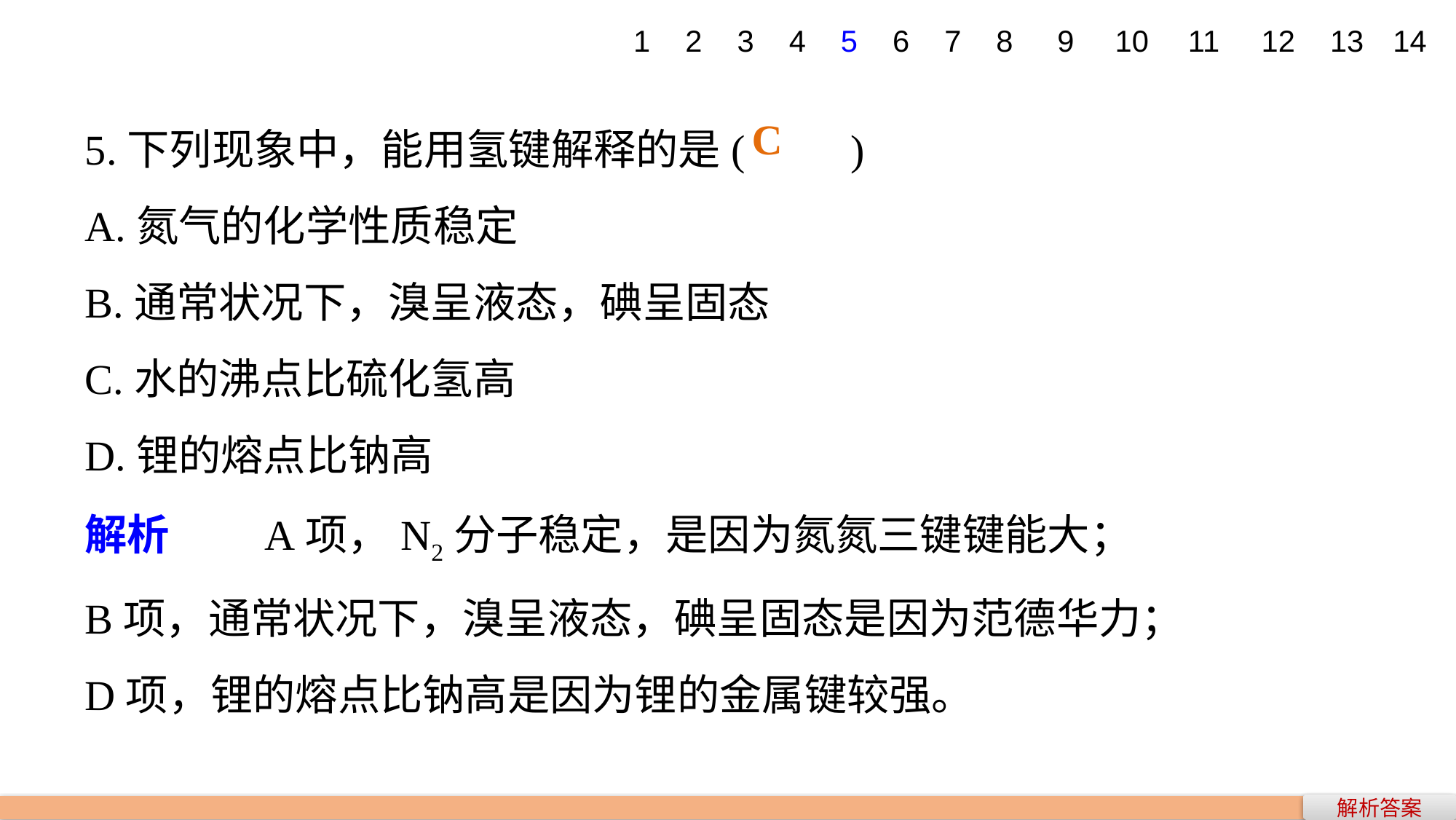

1
2
3
4
5
6
7
8
9
10
11
12
13
14
5.下列现象中，能用氢键解释的是(　　)
A.氮气的化学性质稳定
B.通常状况下，溴呈液态，碘呈固态
C.水的沸点比硫化氢高
D.锂的熔点比钠高
解析　　A项，N2分子稳定，是因为氮氮三键键能大；
B项，通常状况下，溴呈液态，碘呈固态是因为范德华力；
D项，锂的熔点比钠高是因为锂的金属键较强。
C
解析答案